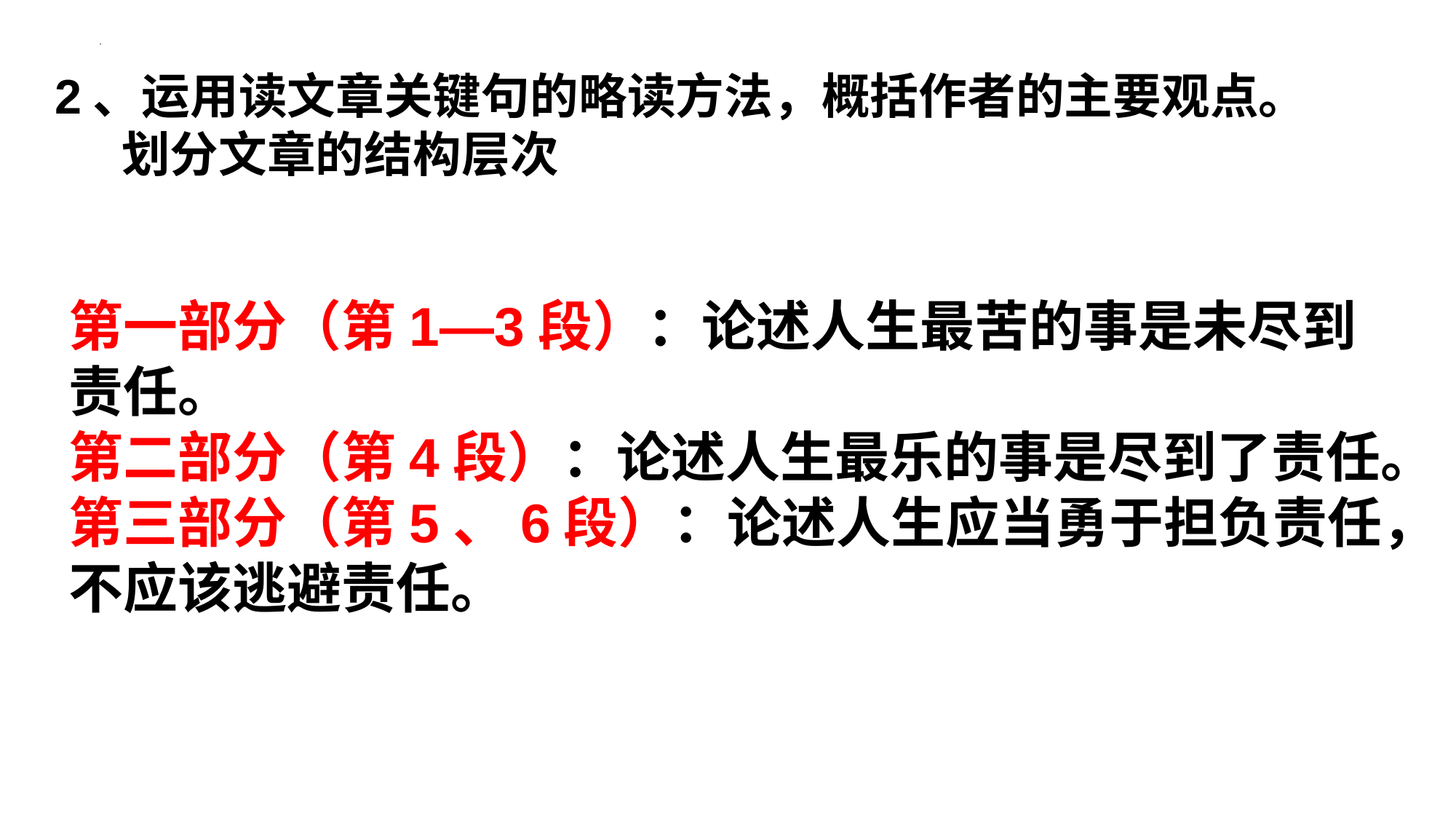

2、运用读文章关键句的略读方法，概括作者的主要观点。
     划分文章的结构层次
第一部分（第1—3段）：论述人生最苦的事是未尽到责任。
第二部分（第4段）：论述人生最乐的事是尽到了责任。
第三部分（第5、6段）：论述人生应当勇于担负责任，不应该逃避责任。